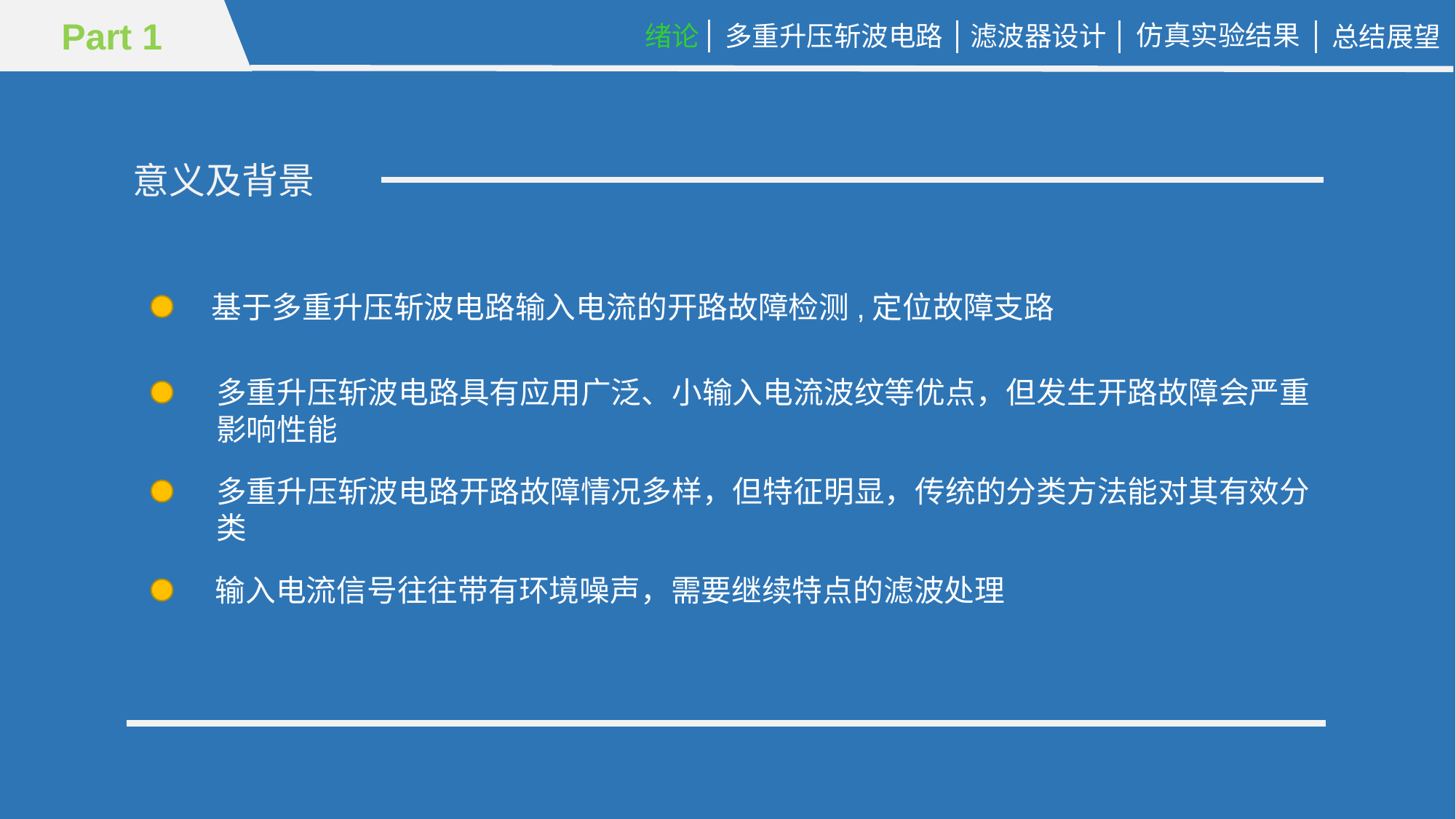

Part 1

仿真实验结果
滤波器设计
绪论
多重升压斩波电路
总结展望
意义及背景
基于多重升压斩波电路输入电流的开路故障检测,定位故障支路

多重升压斩波电路具有应用广泛、小输入电流波纹等优点，但发生开路故障会严重
影响性能

多重升压斩波电路开路故障情况多样，但特征明显，传统的分类方法能对其有效分
类

输入电流信号往往带有环境噪声，需要继续特点的滤波处理